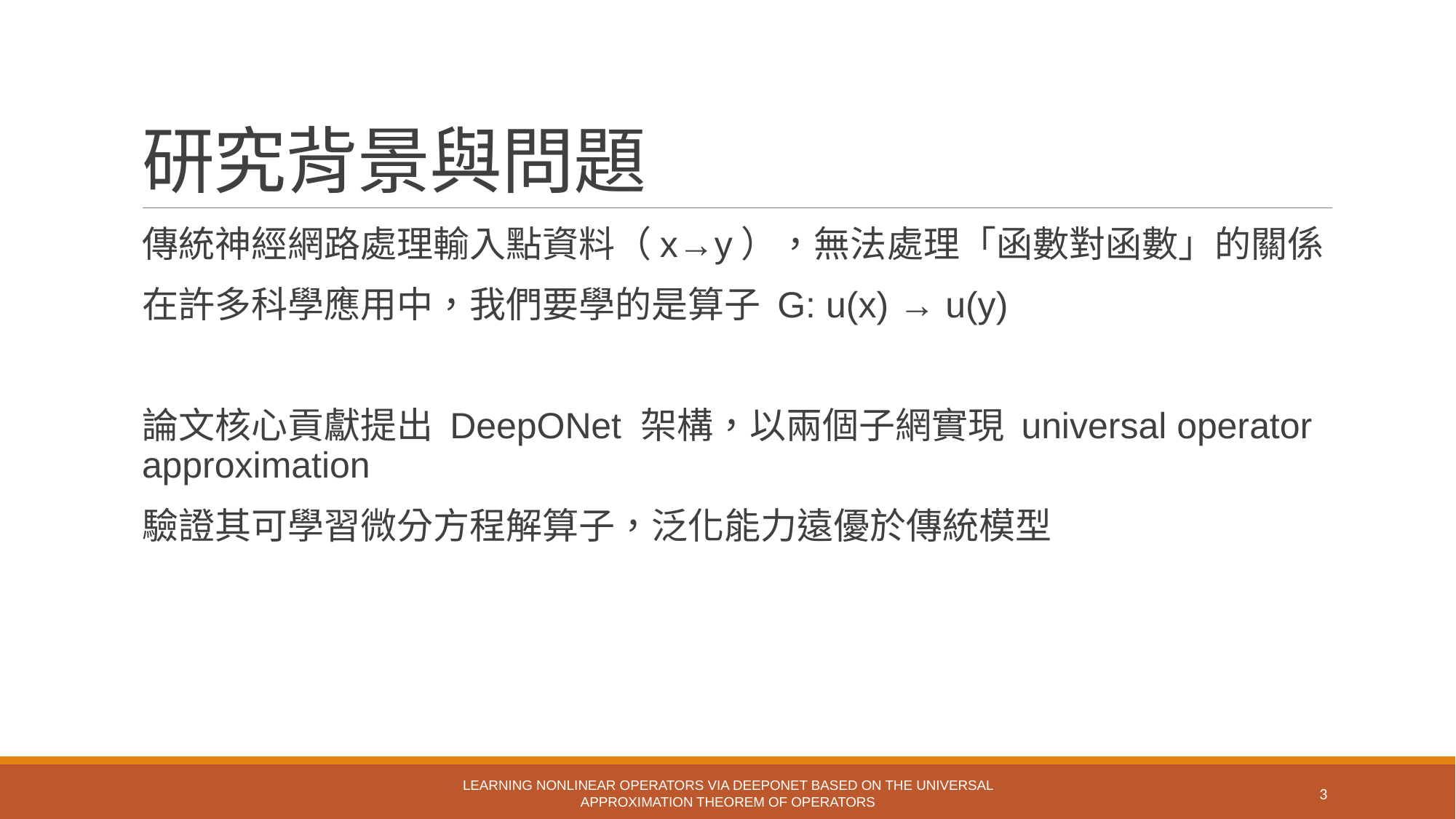

# 研究背景與問題
傳統神經網路處理輸入點資料（x→y），無法處理「函數對函數」的關係
在許多科學應用中，我們要學的是算子 G: u(x) → u(y)

論文核心貢獻提出 DeepONet 架構，以兩個子網實現 universal operator approximation
驗證其可學習微分方程解算子，泛化能力遠優於傳統模型

Learning nonlinear operators via DeepONet based on the universal approximation theorem of operators
3